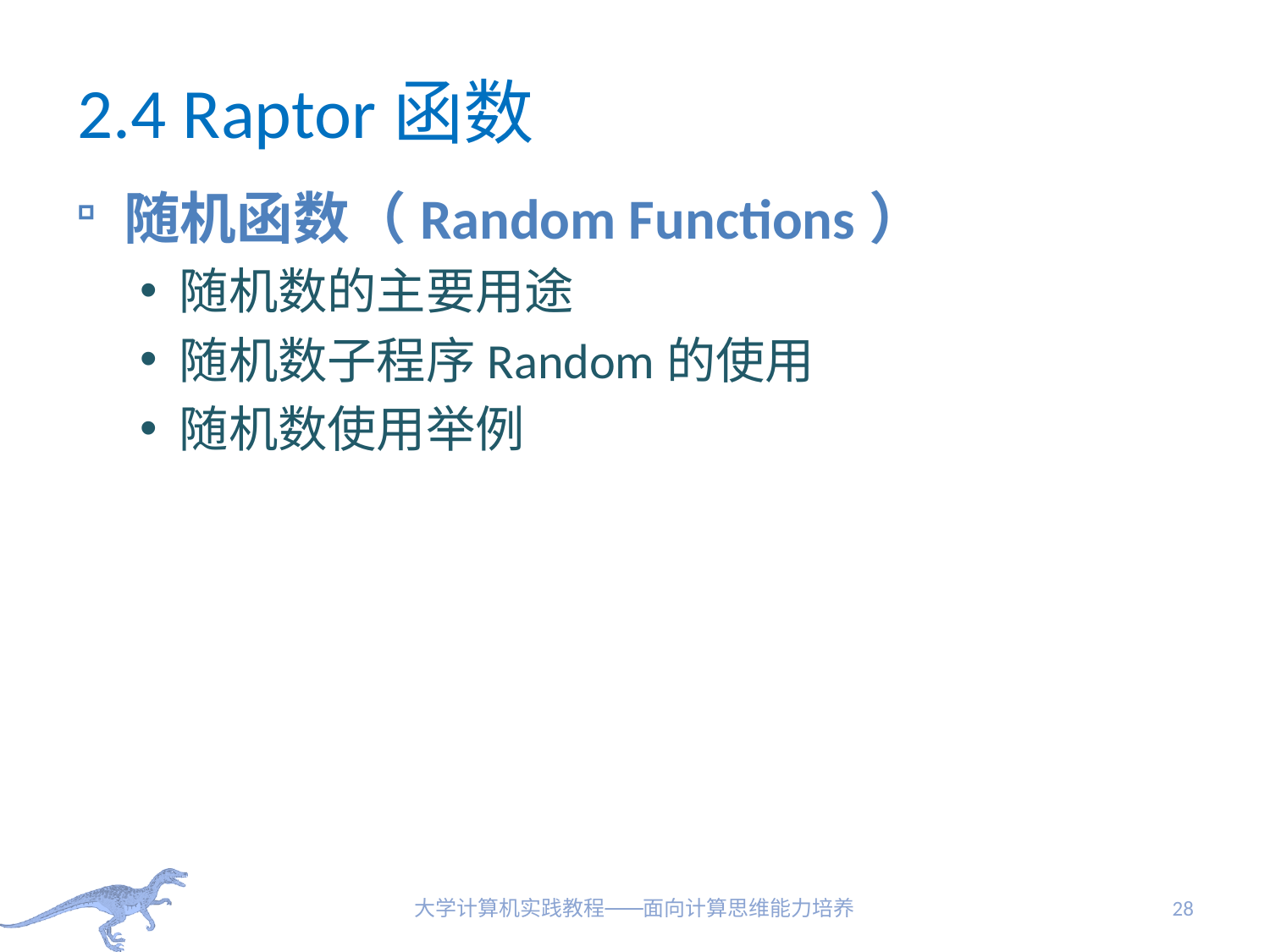

# 2.4 Raptor函数
随机函数（Random Functions）
随机数的主要用途
随机数子程序Random的使用
随机数使用举例

大学计算机实践教程——面向计算思维能力培养
28